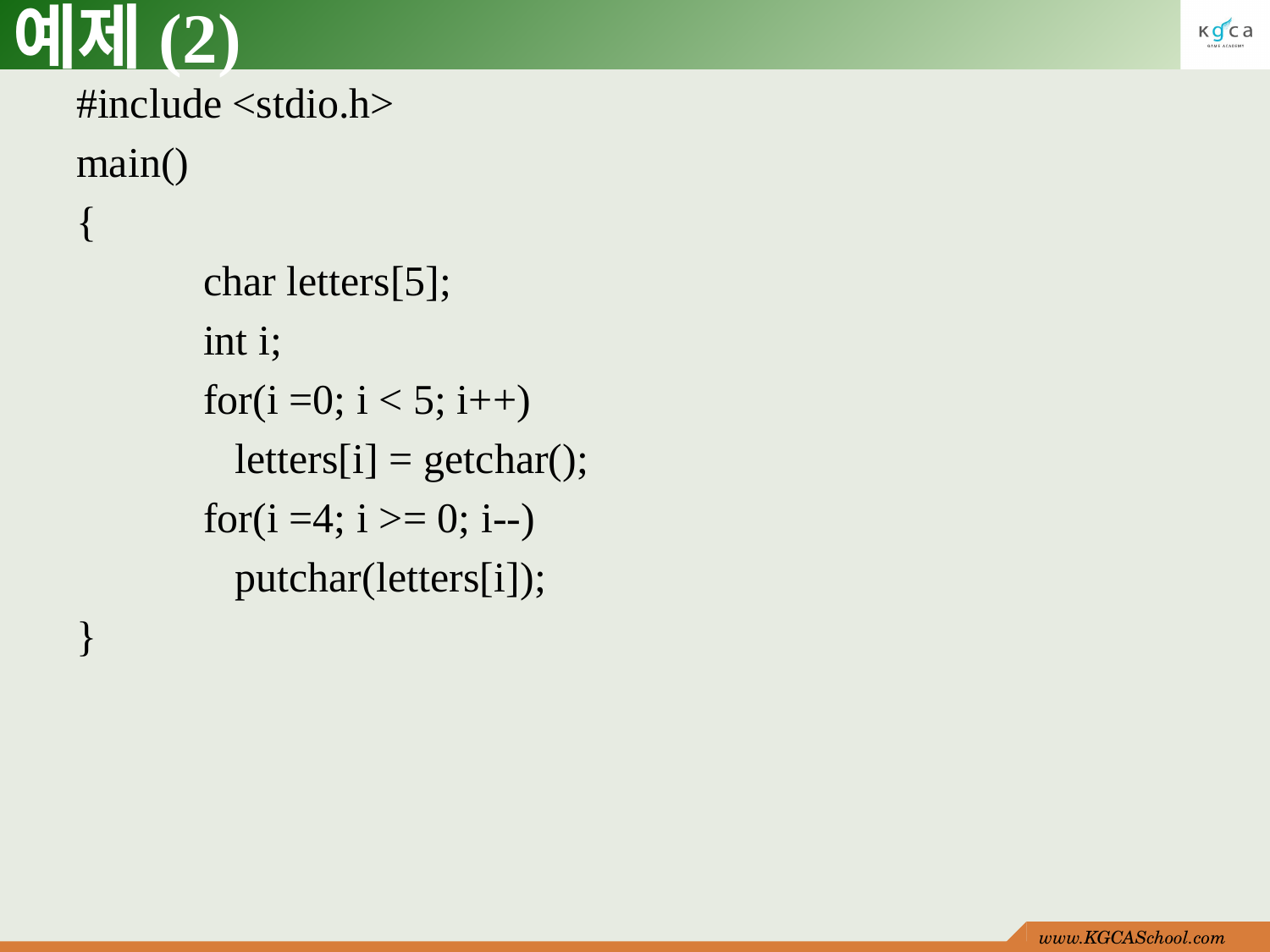

# 예제(2)
#include <stdio.h>
main()
{
char letters[5];
int i;
for(i =0; i < 5; i++)
	letters[i] = getchar();
for(i =4; i >= 0; i--)
	putchar(letters[i]);
}